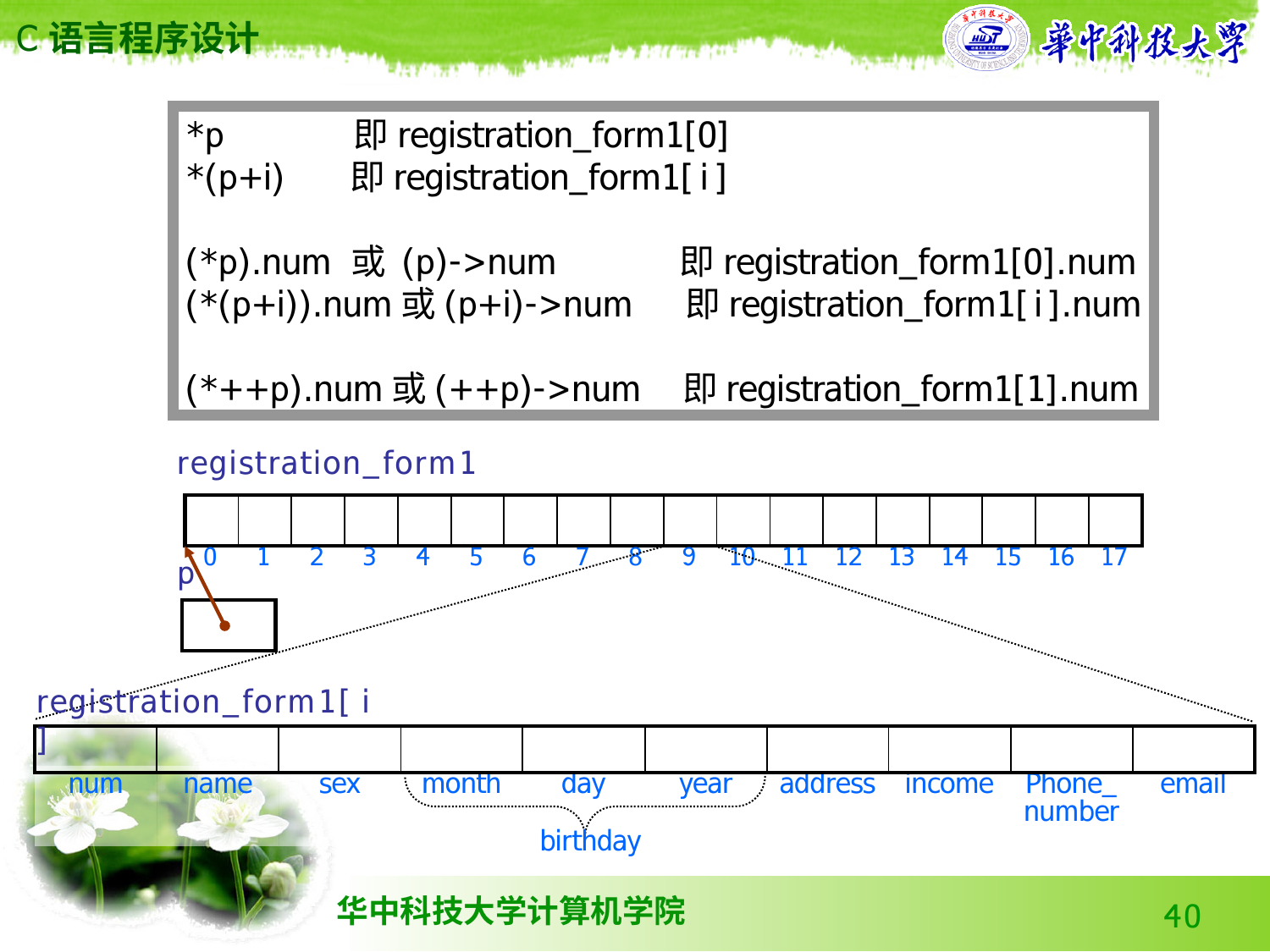

*p           即registration_form1[0]
*(p+i)      即registration_form1[ i ]

(*p).num 或 (p)->num           即registration_form1[0].num
(*(p+i)).num或(p+i)->num    即registration_form1[ i ].num

(*++p).num或(++p)->num   即registration_form1[1].num
registration_form1
|  |  |  |  |  |  |  |  |  |  |  |  |  |  |  |  |  |  |
| --- | --- | --- | --- | --- | --- | --- | --- | --- | --- | --- | --- | --- | --- | --- | --- | --- | --- |
| 0 | 1 | 2 | 3 | 4 | 5 | 6 | 7 | 8 | 9 | 10 | 11 | 12 | 13 | 14 | 15 | 16 | 17 |
| --- | --- | --- | --- | --- | --- | --- | --- | --- | --- | --- | --- | --- | --- | --- | --- | --- | --- |

p

|  |
| --- |

registration_form1[ i ]
|  |  |  |  |  |  |  |  |  |  |
| --- | --- | --- | --- | --- | --- | --- | --- | --- | --- |
| num | name | sex | month | day | year | address | income | Phone\_number | email |
| --- | --- | --- | --- | --- | --- | --- | --- | --- | --- |
birthday
40